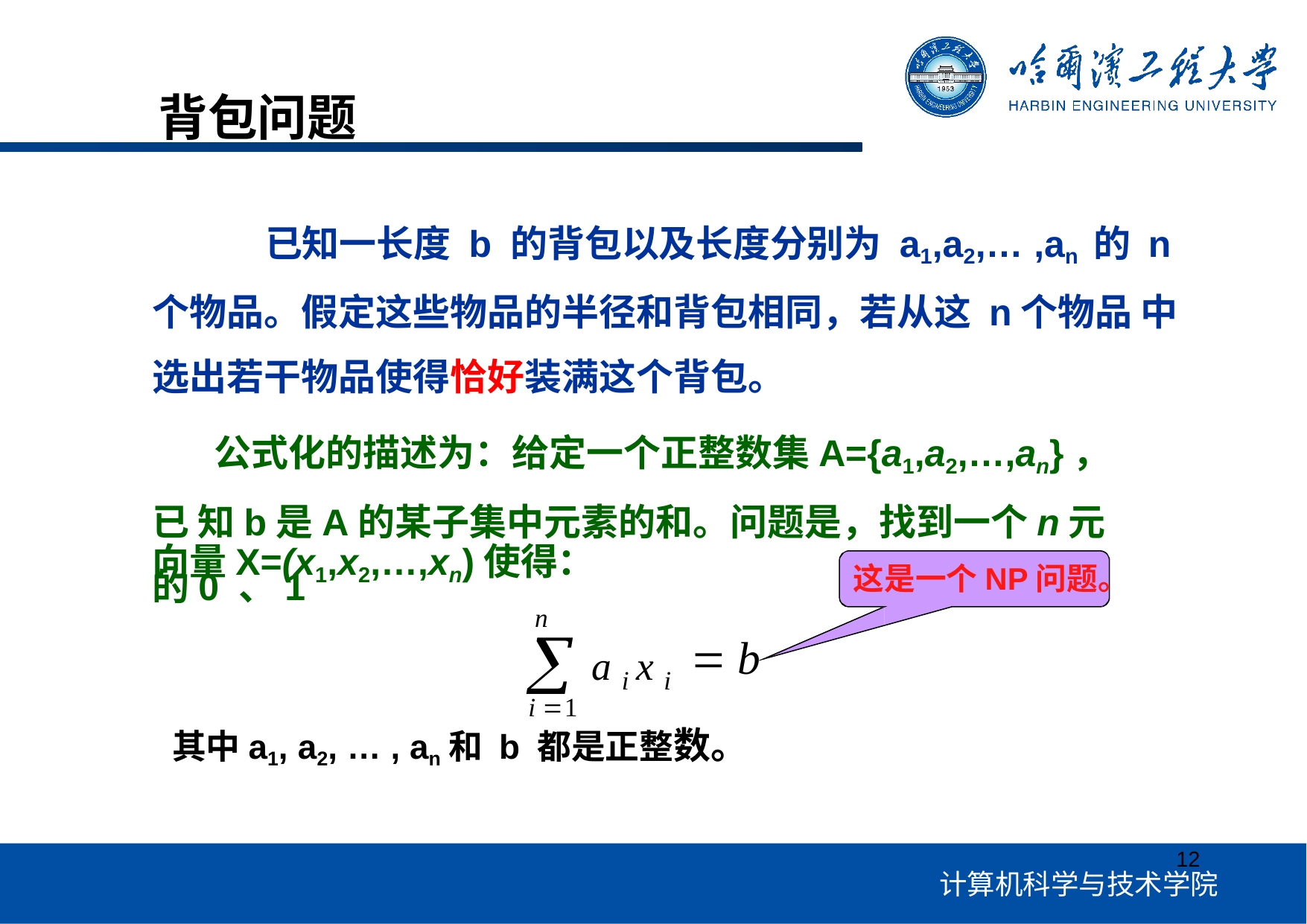

背包问题
已知一长度 b 的背包以及长度分别为 a1,a2,… ,an 的 n个物品。假定这些物品的半径和背包相同，若从这 n个物品 中选出若干物品使得恰好装满这个背包。
公式化的描述为：给定一个正整数集A={a1,a2,…,an}，已 知b是A的某子集中元素的和。问题是，找到一个n元的0 、1
向量X=(x1,x2,…,xn)使得：
  ∑ a i x i

这是一个NP问题。
n
=	b
i =1
其中a1, a2, … , an和 b 都是正整数。
12